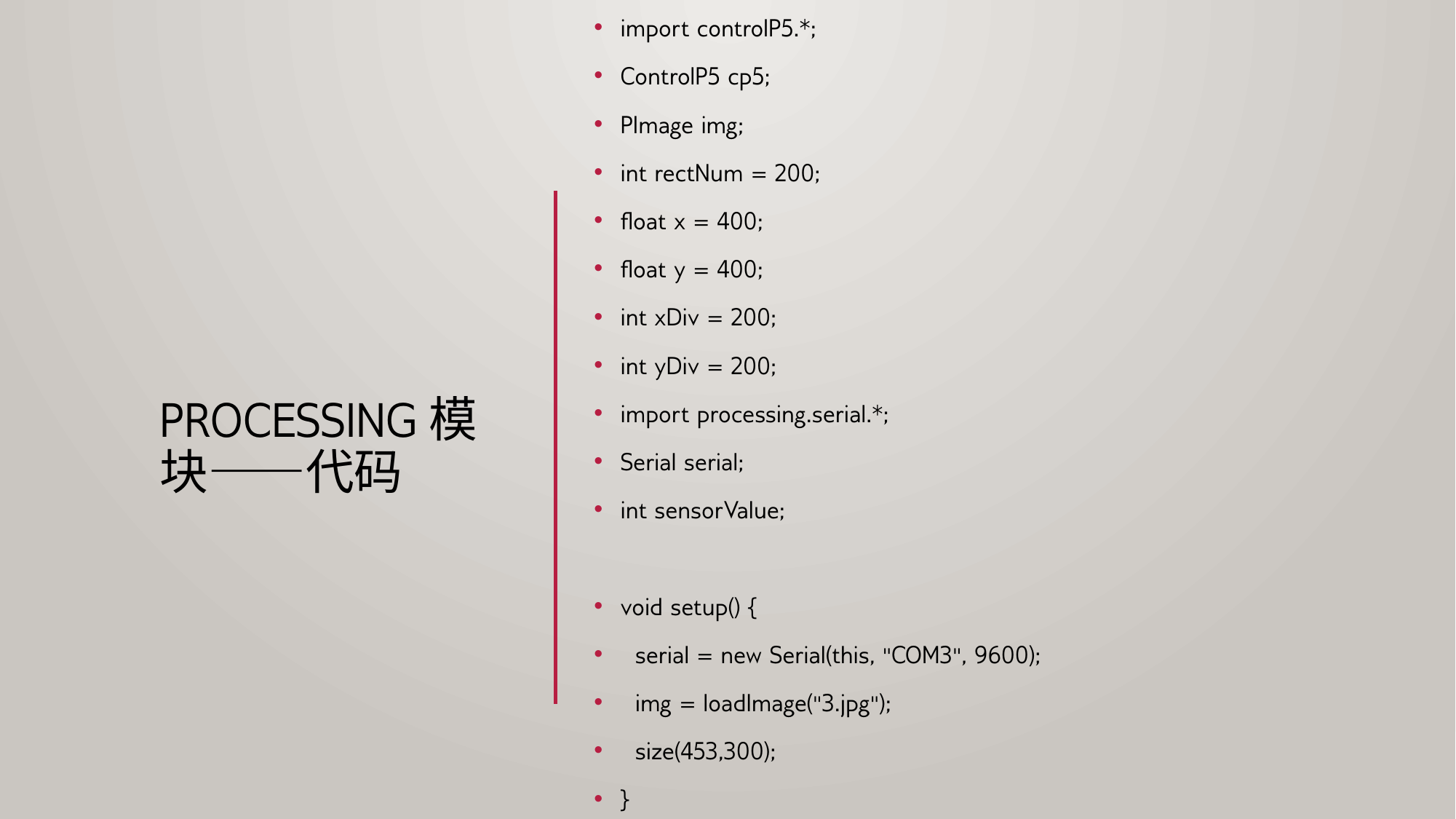

import controlP5.*;
ControlP5 cp5;
PImage img;
int rectNum = 200;
float x = 400;
float y = 400;
int xDiv = 200;
int yDiv = 200;
import processing.serial.*;
Serial serial;
int sensorValue;

void setup() {
  serial = new Serial(this, "COM3", 9600);
  img = loadImage("3.jpg");
  size(453,300);
}
# processinG模块——代码